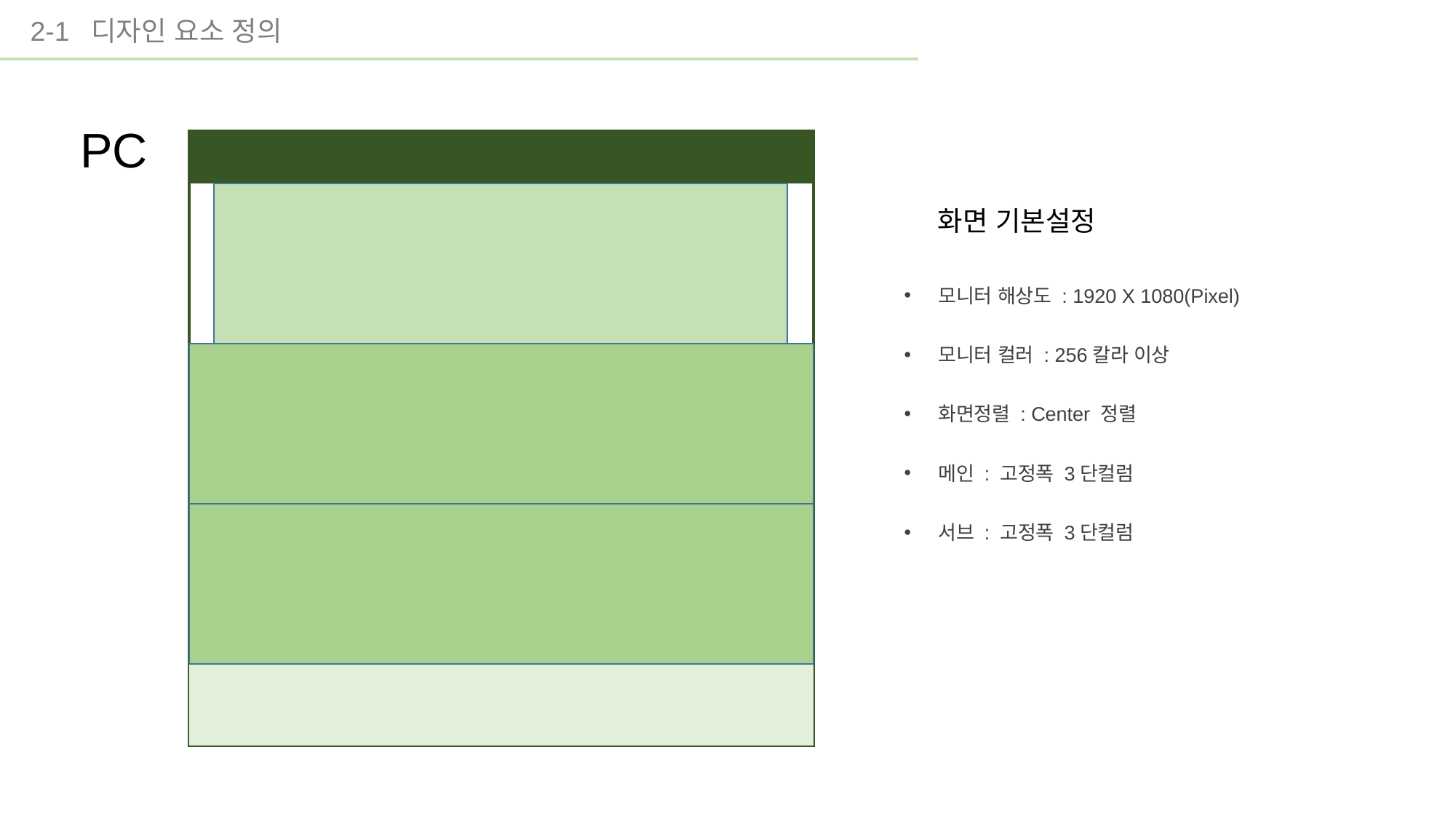

2-1  디자인 요소 정의
PC

화면 기본설정
모니터 해상도 : 1920 X 1080(Pixel)
모니터 컬러 : 256칼라 이상
화면정렬 : Center 정렬
메인 : 고정폭 3단컬럼
서브 : 고정폭 3단컬럼